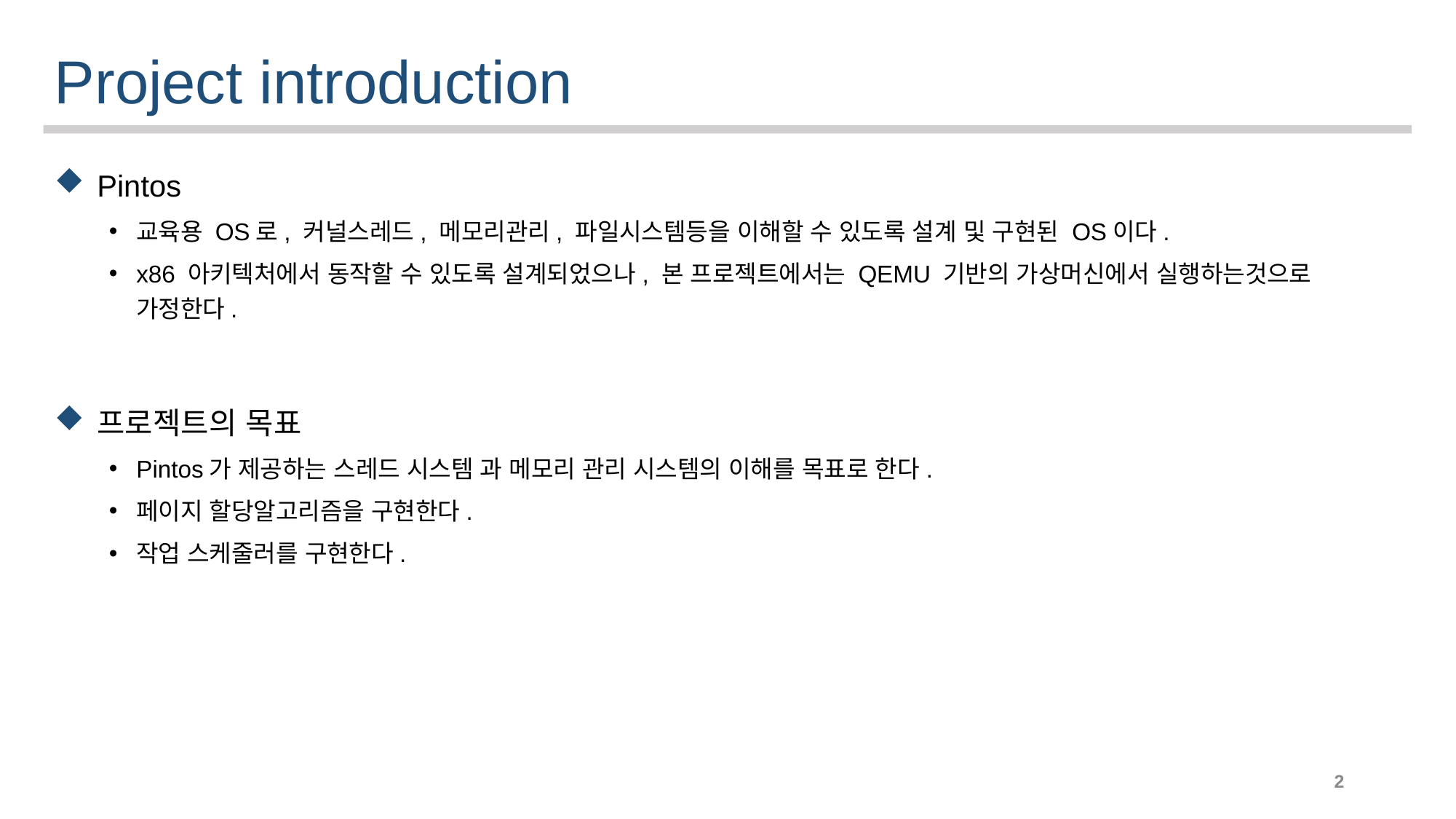

Project introduction
Pintos
교육용 OS로, 커널스레드, 메모리관리, 파일시스템등을 이해할 수 있도록 설계 및 구현된 OS이다.
x86 아키텍처에서 동작할 수 있도록 설계되었으나, 본 프로젝트에서는 QEMU 기반의 가상머신에서 실행하는것으로 가정한다.

프로젝트의 목표
Pintos가 제공하는 스레드 시스템 과 메모리 관리 시스템의 이해를 목표로 한다.
페이지 할당알고리즘을 구현한다.
작업 스케줄러를 구현한다.
2